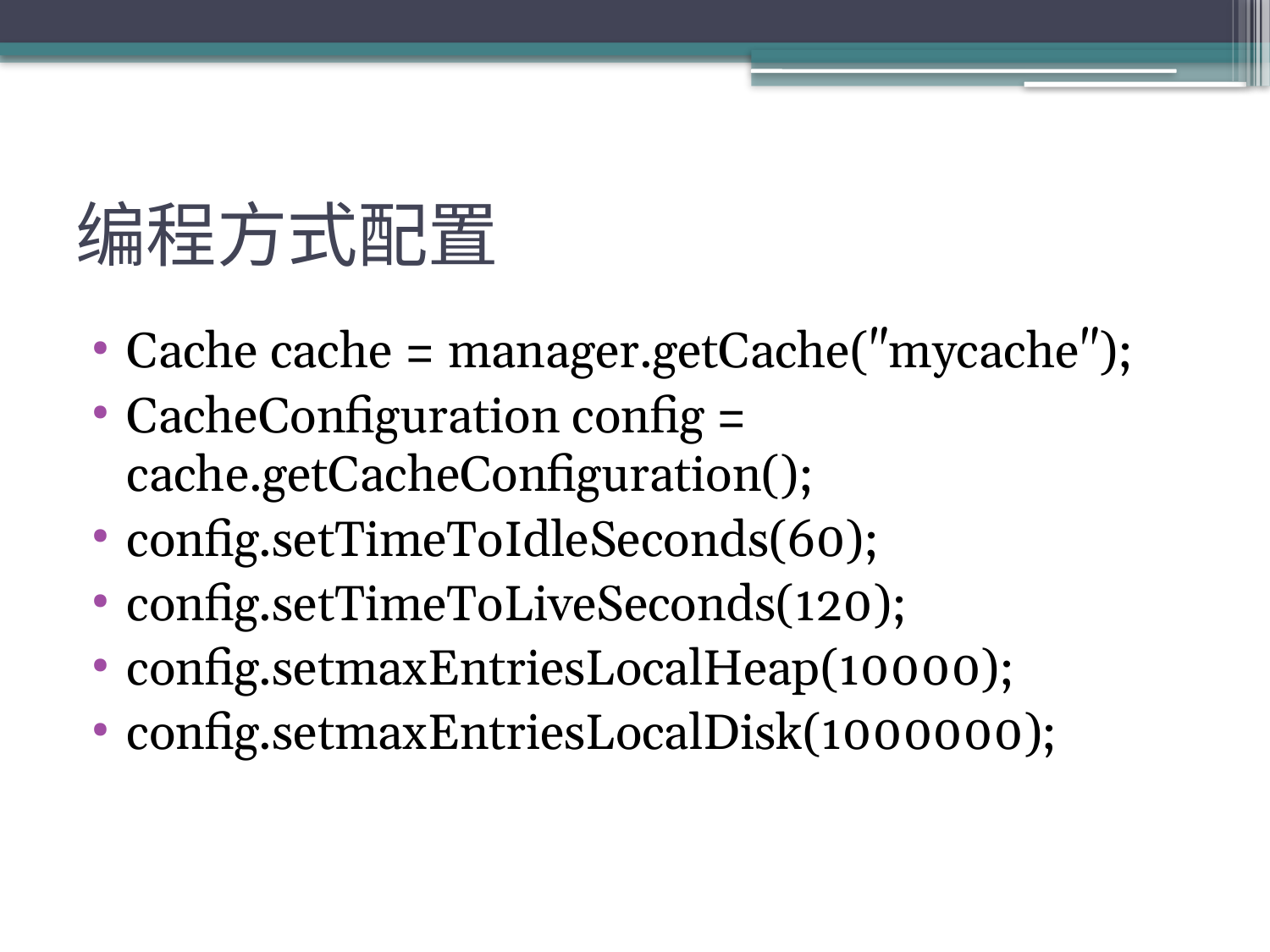

# 编程方式配置
Cache cache = manager.getCache("mycache");
CacheConfiguration config = cache.getCacheConfiguration();
config.setTimeToIdleSeconds(60);
config.setTimeToLiveSeconds(120);
config.setmaxEntriesLocalHeap(10000);
config.setmaxEntriesLocalDisk(1000000);